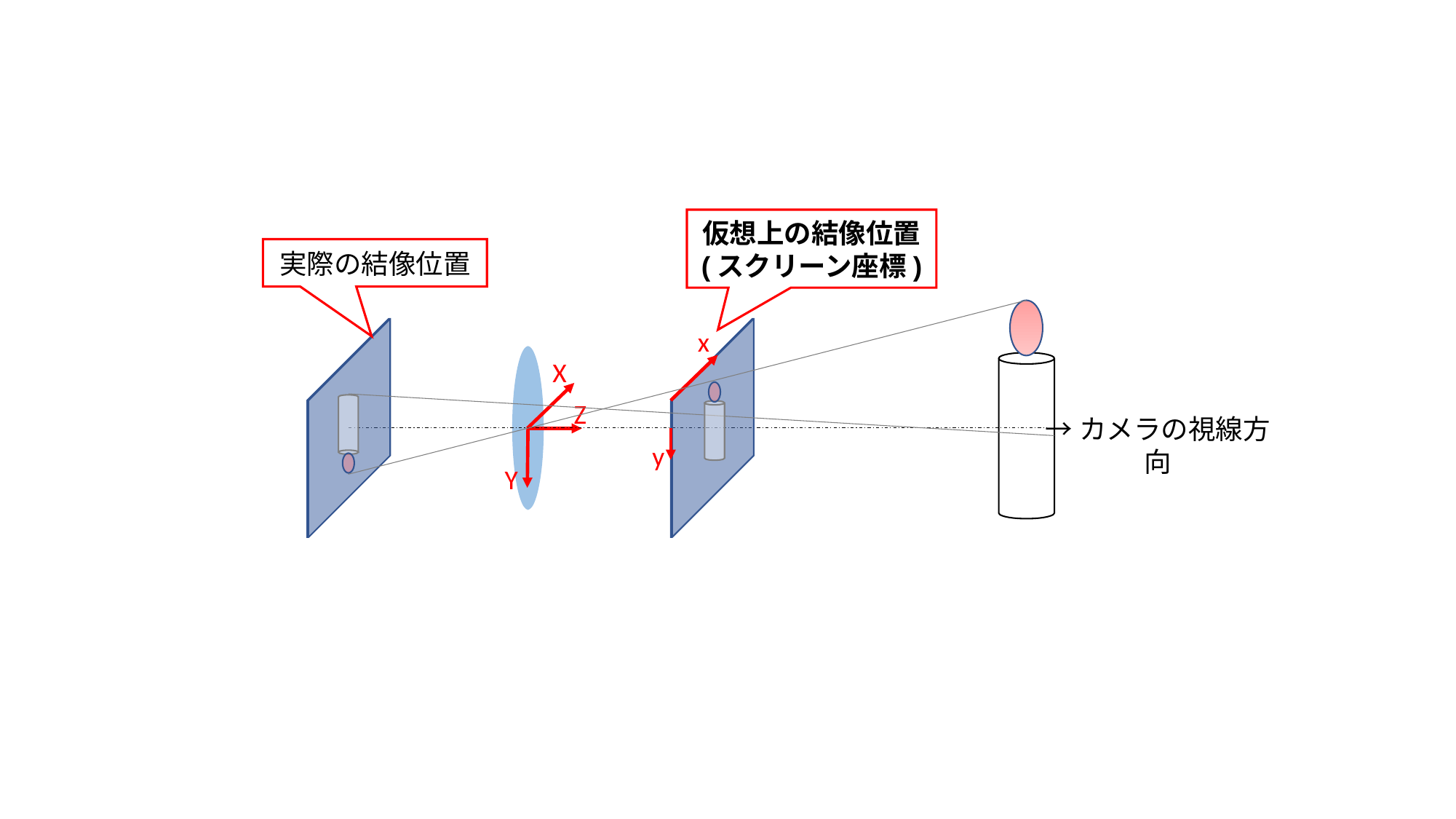

仮想上の結像位置
(スクリーン座標)
実際の結像位置

x

X

Z

→カメラの視線方向
y
Y